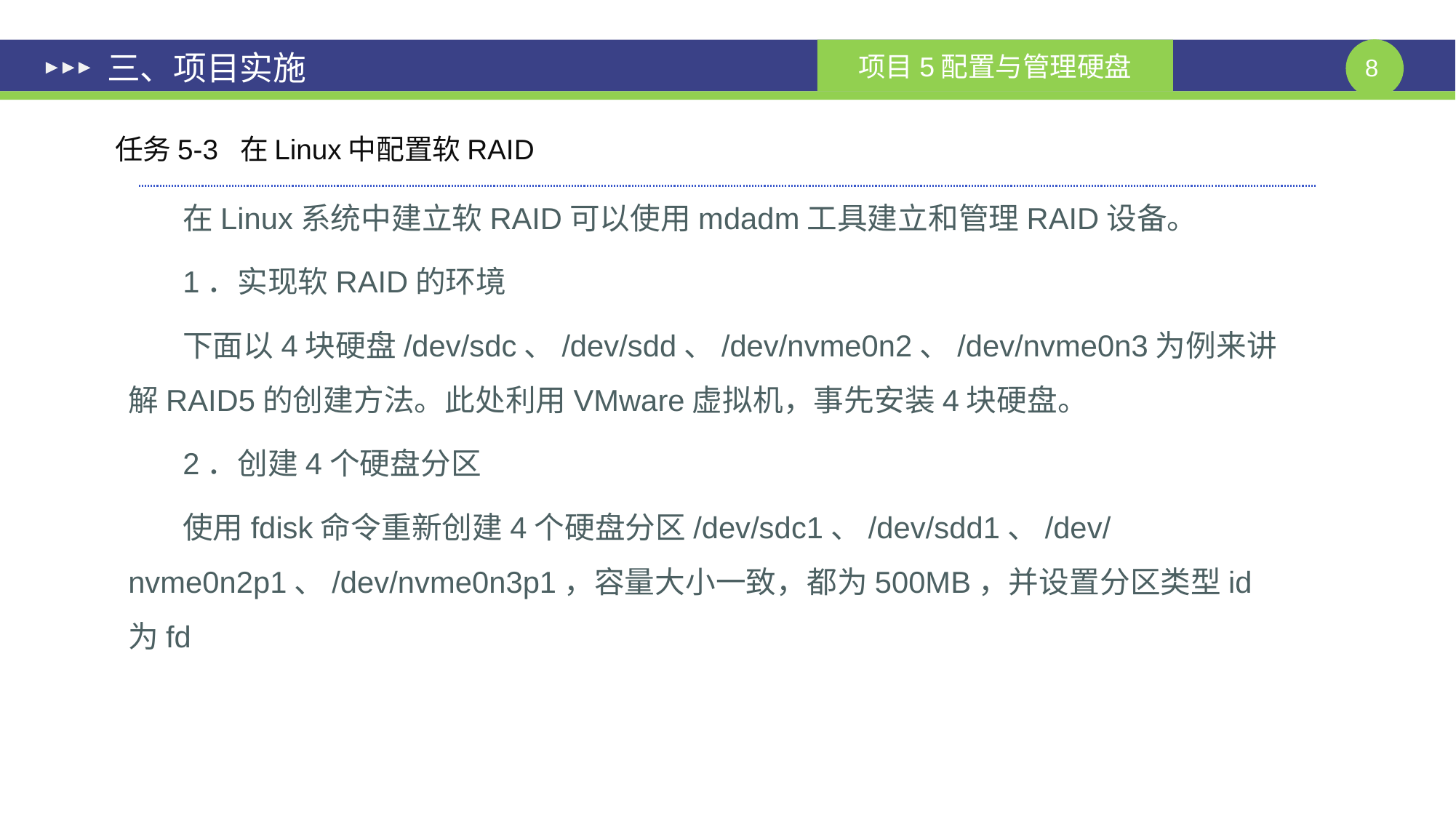

# 三、项目实施
任务5-3  在Linux中配置软RAID
在Linux系统中建立软RAID可以使用mdadm工具建立和管理RAID设备。
1．实现软RAID的环境
下面以4块硬盘/dev/sdc、/dev/sdd、/dev/nvme0n2、/dev/nvme0n3为例来讲解RAID5的创建方法。此处利用VMware虚拟机，事先安装4块硬盘。
2．创建4个硬盘分区
使用fdisk命令重新创建4个硬盘分区/dev/sdc1、/dev/sdd1、/dev/nvme0n2p1、/dev/nvme0n3p1，容量大小一致，都为500MB，并设置分区类型id为fd